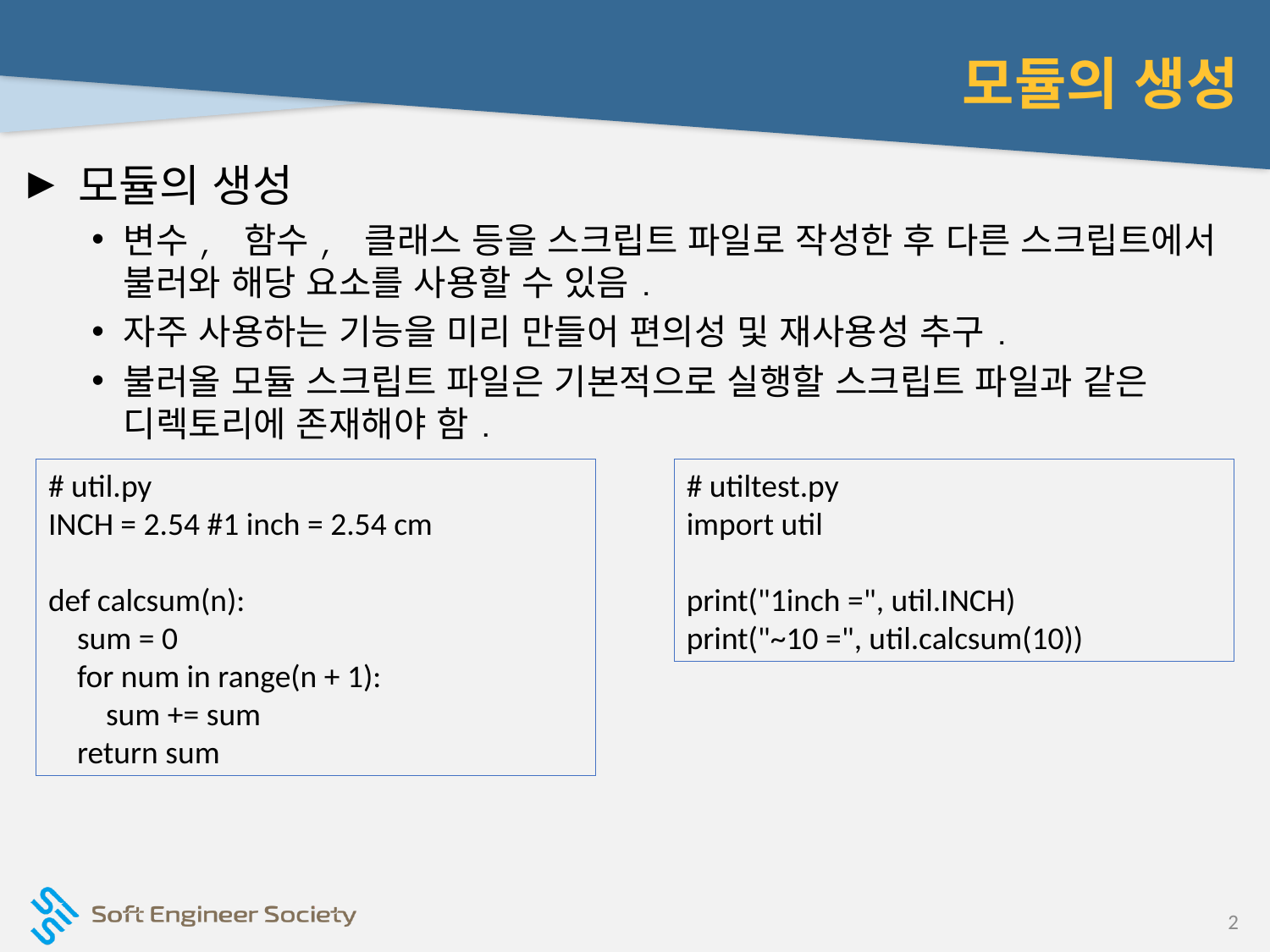

# 모듈의 생성
모듈의 생성
변수, 함수, 클래스 등을 스크립트 파일로 작성한 후 다른 스크립트에서 불러와 해당 요소를 사용할 수 있음.
자주 사용하는 기능을 미리 만들어 편의성 및 재사용성 추구.
불러올 모듈 스크립트 파일은 기본적으로 실행할 스크립트 파일과 같은 디렉토리에 존재해야 함.
# util.py
INCH = 2.54 #1 inch = 2.54 cm

def calcsum(n):
    sum = 0
    for num in range(n + 1):
        sum += sum
    return sum
# utiltest.py
import util

print("1inch =", util.INCH)
print("~10 =", util.calcsum(10))
2